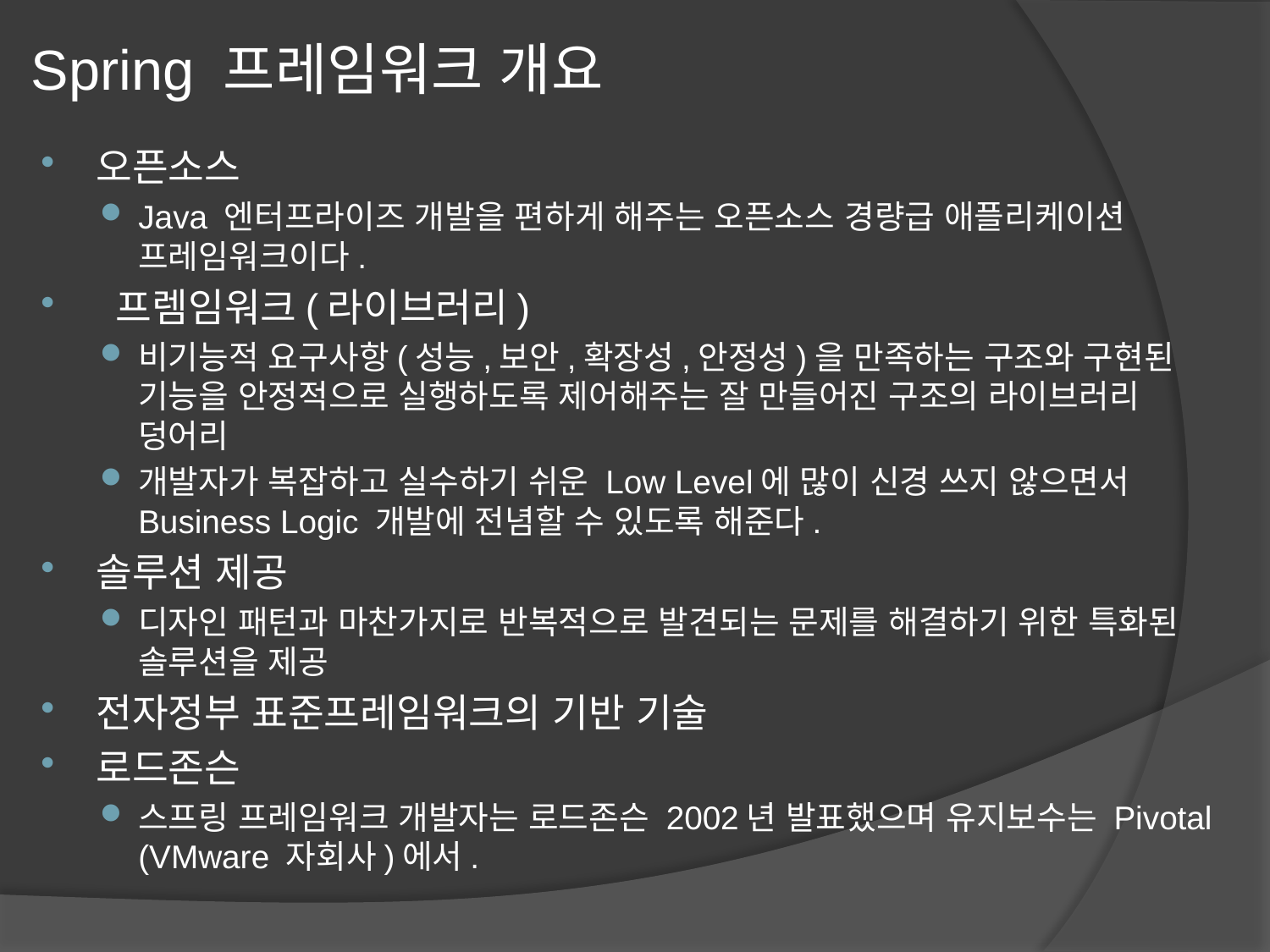

# Spring 프레임워크 개요
오픈소스
Java 엔터프라이즈 개발을 편하게 해주는 오픈소스 경량급 애플리케이션 프레임워크이다.
 프렘임워크(라이브러리)
비기능적 요구사항(성능,보안,확장성,안정성)을 만족하는 구조와 구현된 기능을 안정적으로 실행하도록 제어해주는 잘 만들어진 구조의 라이브러리 덩어리
개발자가 복잡하고 실수하기 쉬운 Low Level에 많이 신경 쓰지 않으면서 Business Logic 개발에 전념할 수 있도록 해준다.
솔루션 제공
디자인 패턴과 마찬가지로 반복적으로 발견되는 문제를 해결하기 위한 특화된 솔루션을 제공
전자정부 표준프레임워크의 기반 기술
로드존슨
스프링 프레임워크 개발자는 로드존슨 2002년 발표했으며 유지보수는 Pivotal (VMware 자회사)에서.